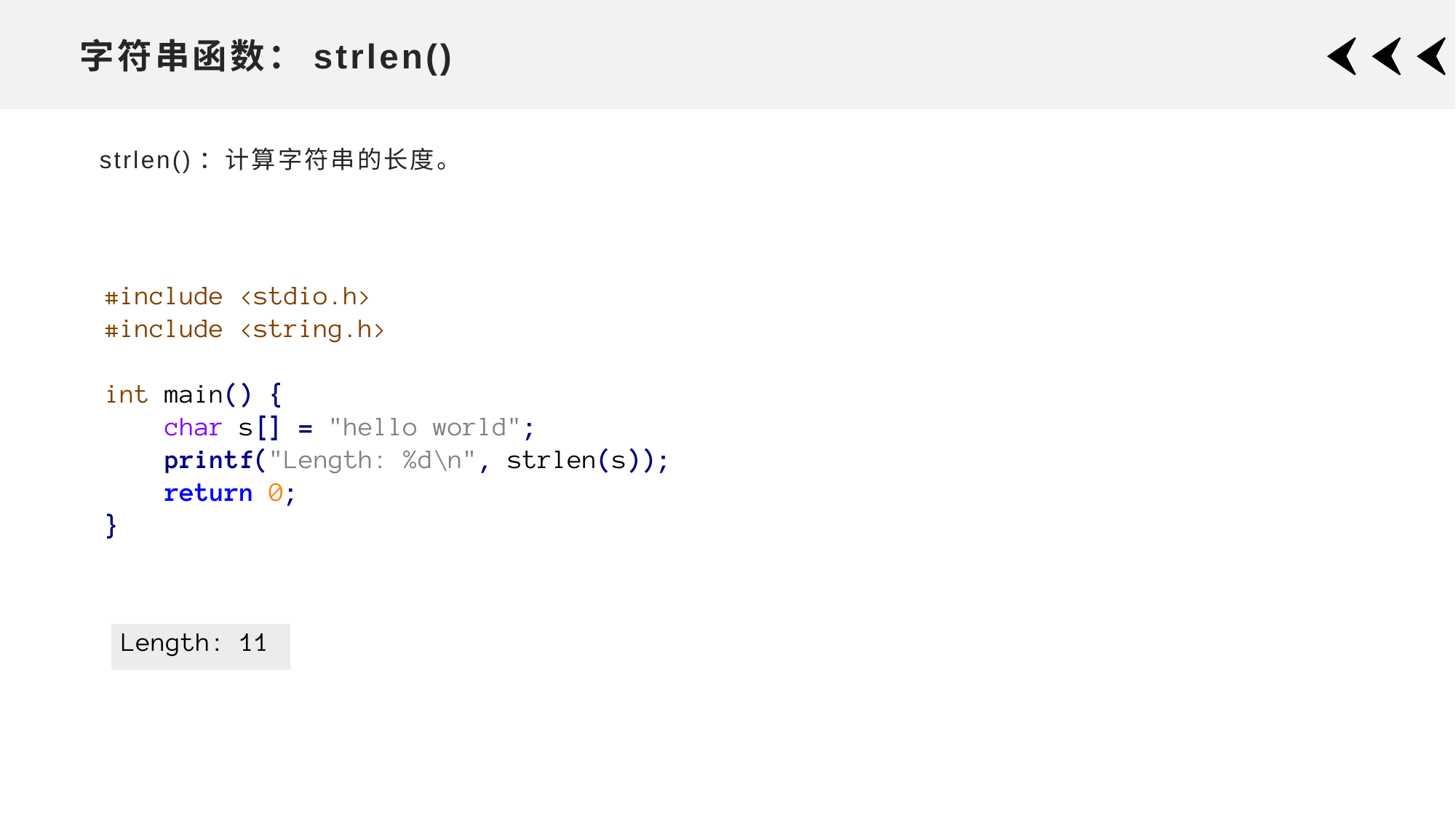

# 字符串函数：strlen()
strlen()：计算字符串的长度。
#include <stdio.h>#include <string.h> int main() {    char s[] = "hello world";    printf("Length: %d\n", strlen(s));    return 0;}
| Length: 11 |
| --- |